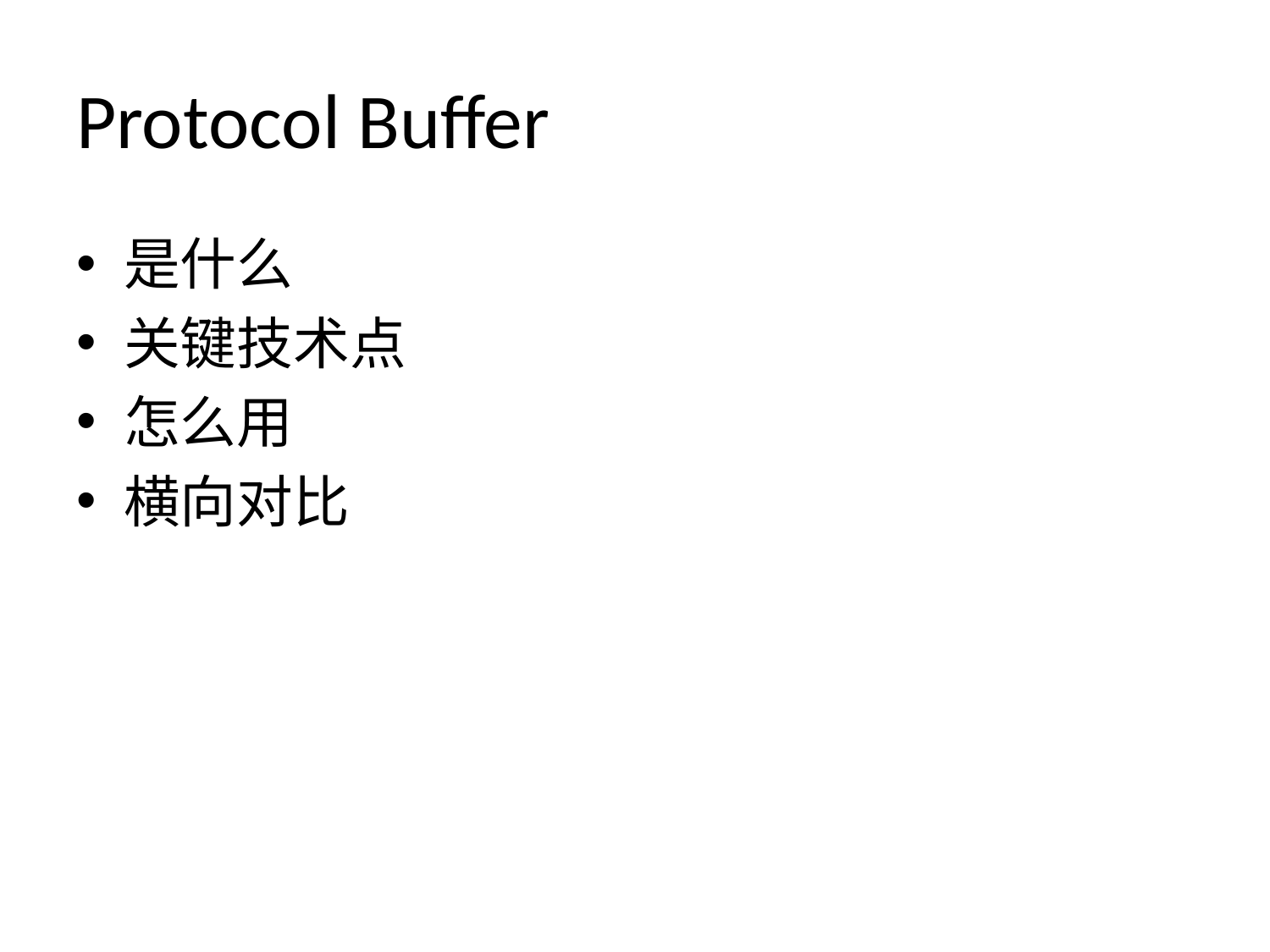

# Protocol Buffer
是什么
关键技术点
怎么用
横向对比